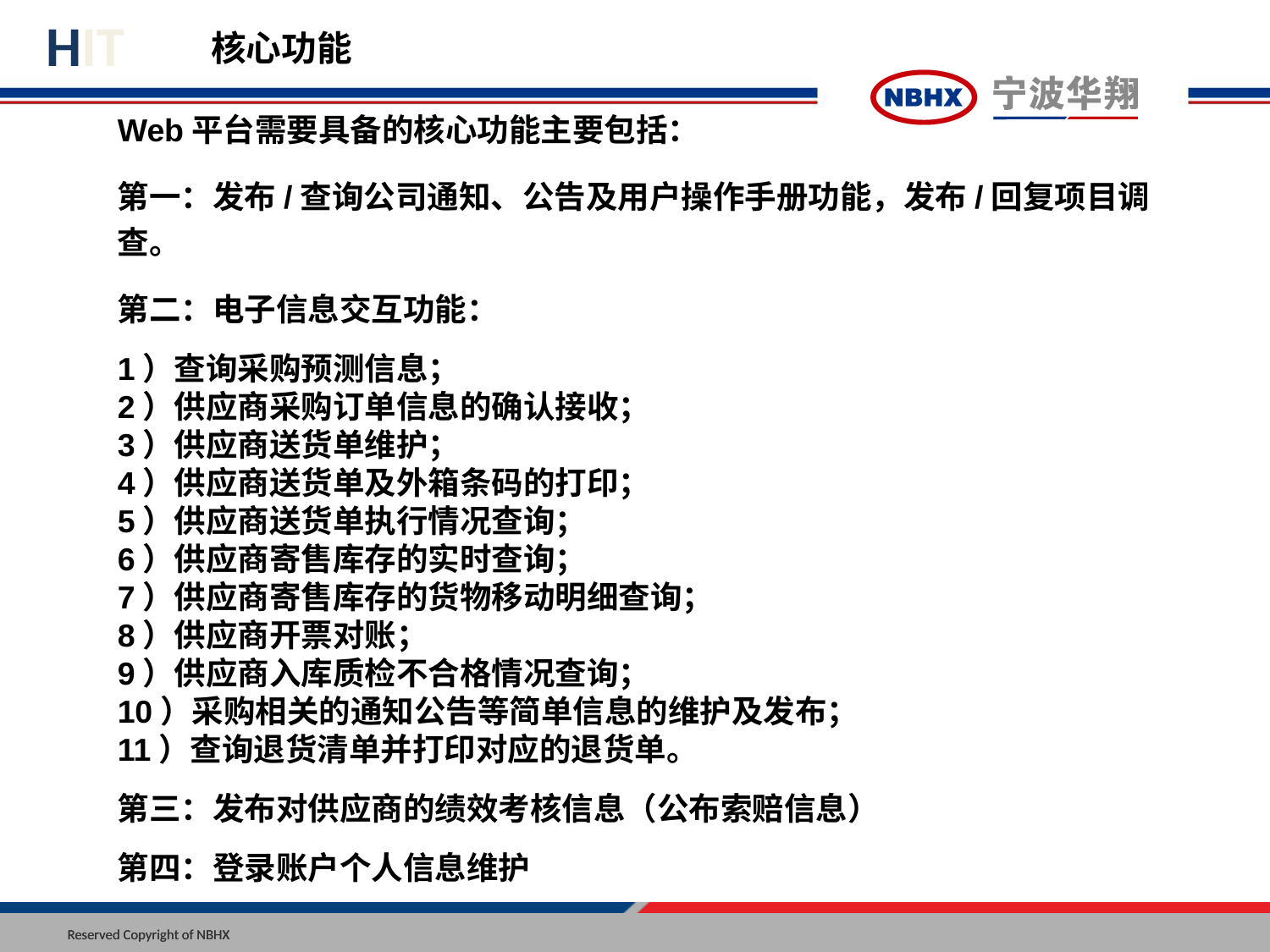

核心功能
Web平台需要具备的核心功能主要包括：
第一：发布/查询公司通知、公告及用户操作手册功能，发布/回复项目调查。
第二：电子信息交互功能：
1）查询采购预测信息；
2）供应商采购订单信息的确认接收；
3）供应商送货单维护；
4）供应商送货单及外箱条码的打印；
5）供应商送货单执行情况查询；
6）供应商寄售库存的实时查询；
7）供应商寄售库存的货物移动明细查询；
8）供应商开票对账；
9）供应商入库质检不合格情况查询；
10）采购相关的通知公告等简单信息的维护及发布；
11）查询退货清单并打印对应的退货单。
第三：发布对供应商的绩效考核信息（公布索赔信息）
第四：登录账户个人信息维护
Reserved Copyright of NBHX